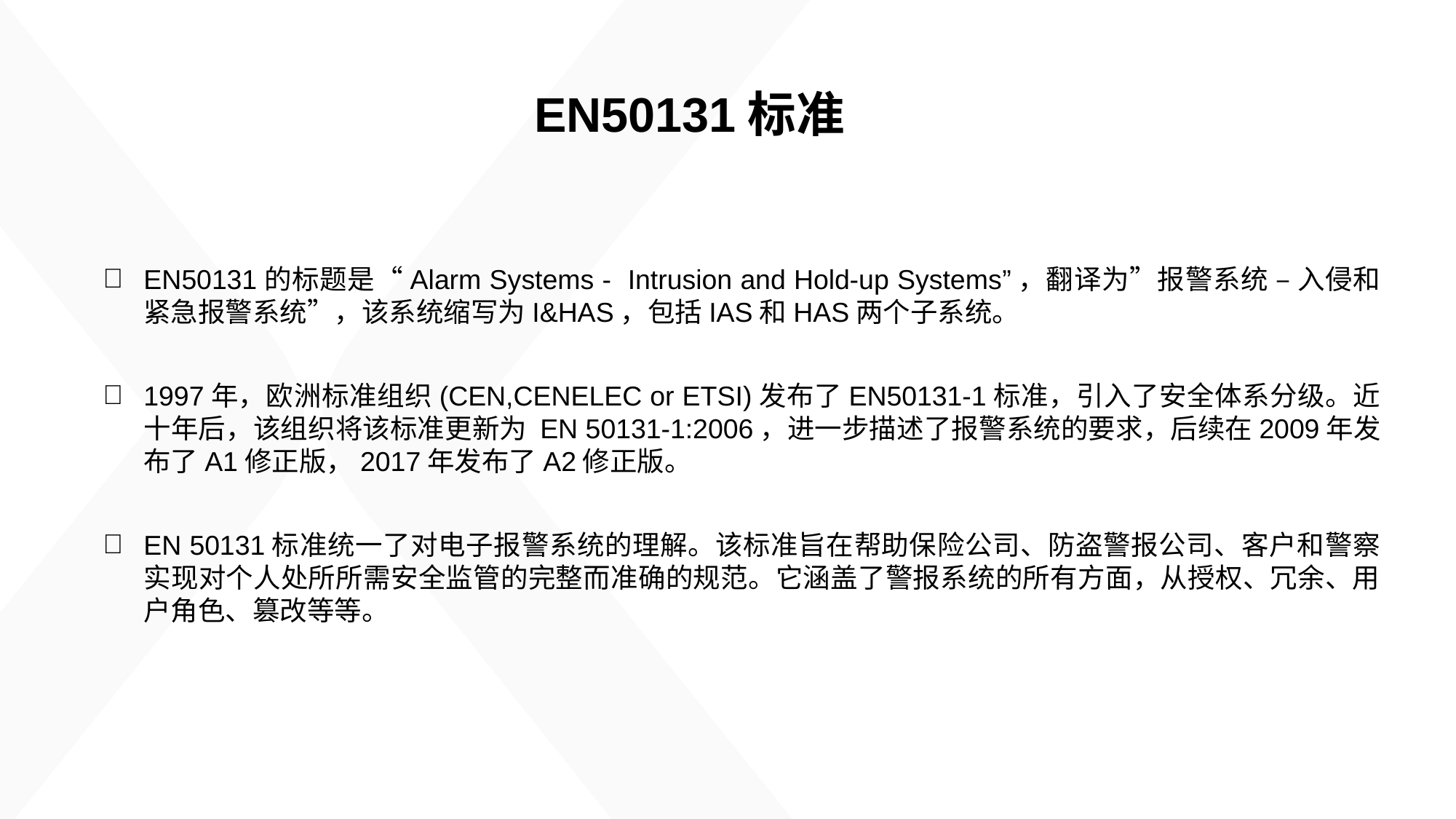

EN50131标准

EN50131的标题是“Alarm Systems -  Intrusion and Hold-up Systems”，翻译为”报警系统 – 入侵和紧急报警系统”，该系统缩写为I&HAS，包括IAS和HAS两个子系统。

1997年，欧洲标准组织(CEN,CENELEC or ETSI)发布了EN50131-1标准，引入了安全体系分级。近十年后，该组织将该标准更新为 EN 50131-1:2006，进一步描述了报警系统的要求，后续在2009年发布了A1修正版，2017年发布了A2修正版。

EN 50131标准统一了对电子报警系统的理解。该标准旨在帮助保险公司、防盗警报公司、客户和警察实现对个人处所所需安全监管的完整而准确的规范。它涵盖了警报系统的所有方面，从授权、冗余、用户角色、篡改等等。